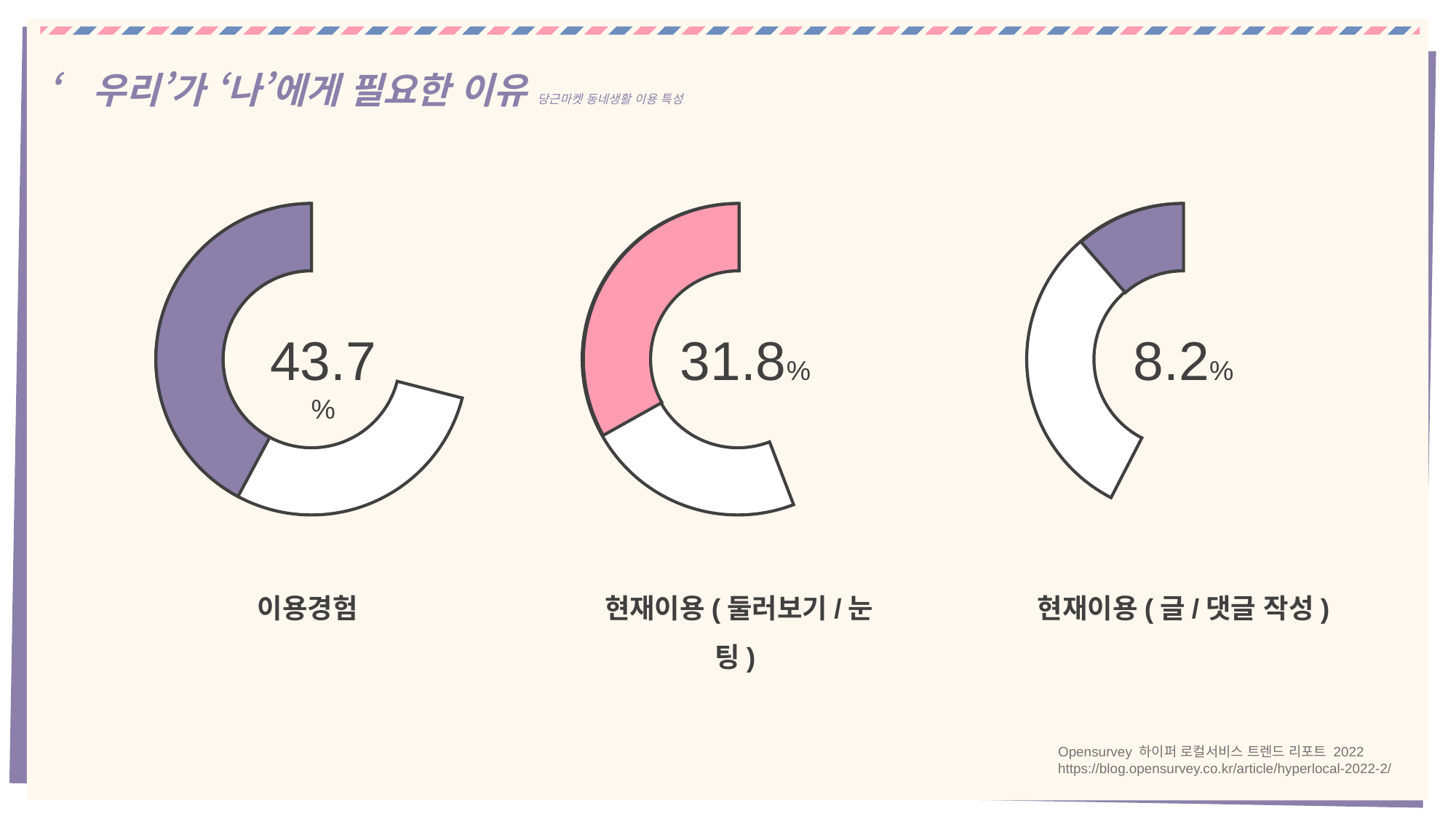

‘우리’가 ‘나’에게 필요한 이유 당근마켓 동네생활 이용 특성

43.7%
31.8%
8.2%
이용경험
현재이용(둘러보기/눈팅)
현재이용(글/댓글 작성)
Opensurvey 하이퍼 로컬서비스 트렌드 리포트 2022
https://blog.opensurvey.co.kr/article/hyperlocal-2022-2/